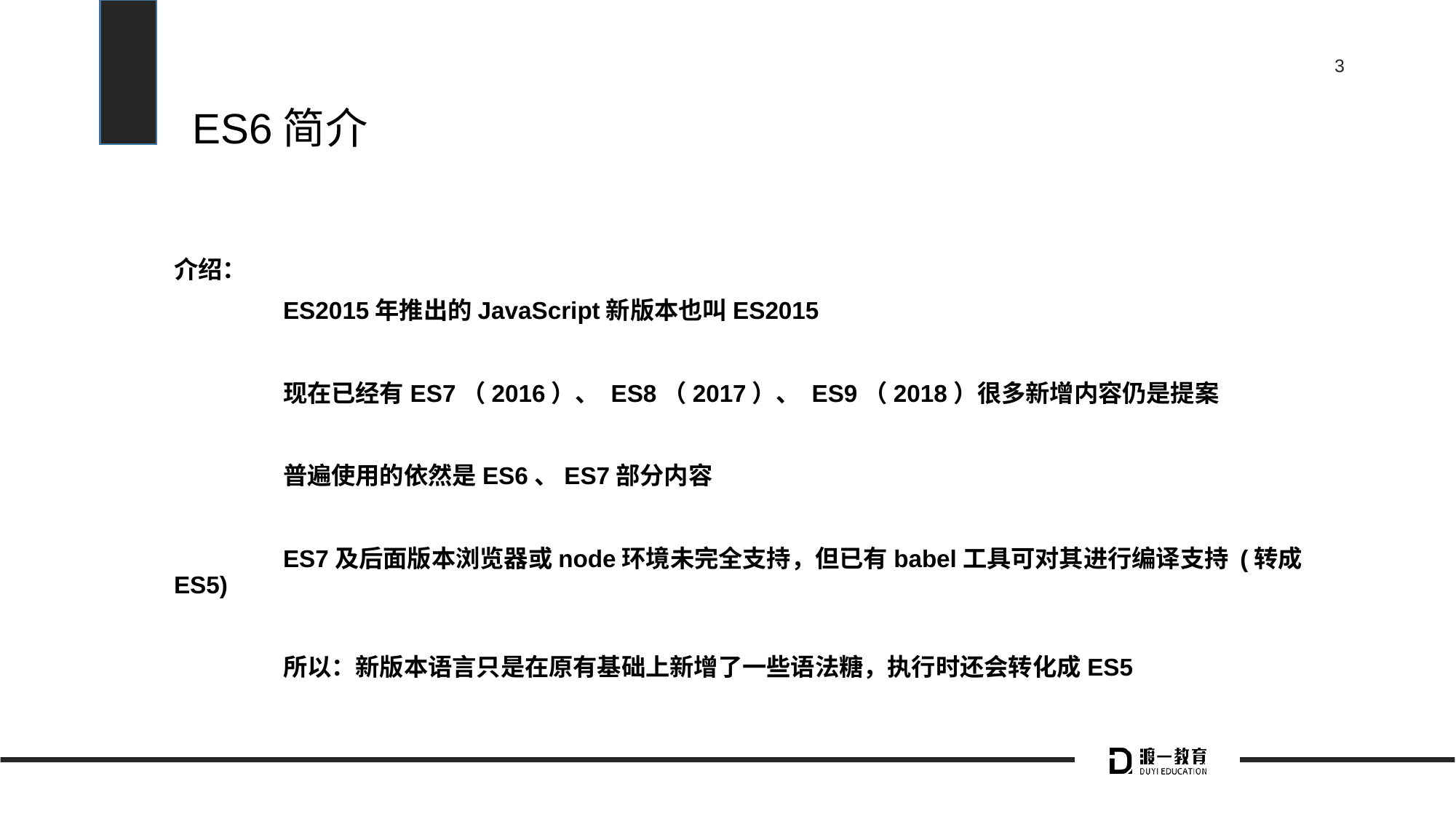

# ES6简介

介绍：
	ES2015年推出的JavaScript新版本也叫ES2015

	现在已经有ES7（2016）、 ES8（2017）、 ES9（2018）很多新增内容仍是提案

	普遍使用的依然是ES6、ES7部分内容

	ES7及后面版本浏览器或node环境未完全支持，但已有babel工具可对其进行编译支持 (转成ES5)

	所以：新版本语言只是在原有基础上新增了一些语法糖，执行时还会转化成ES5